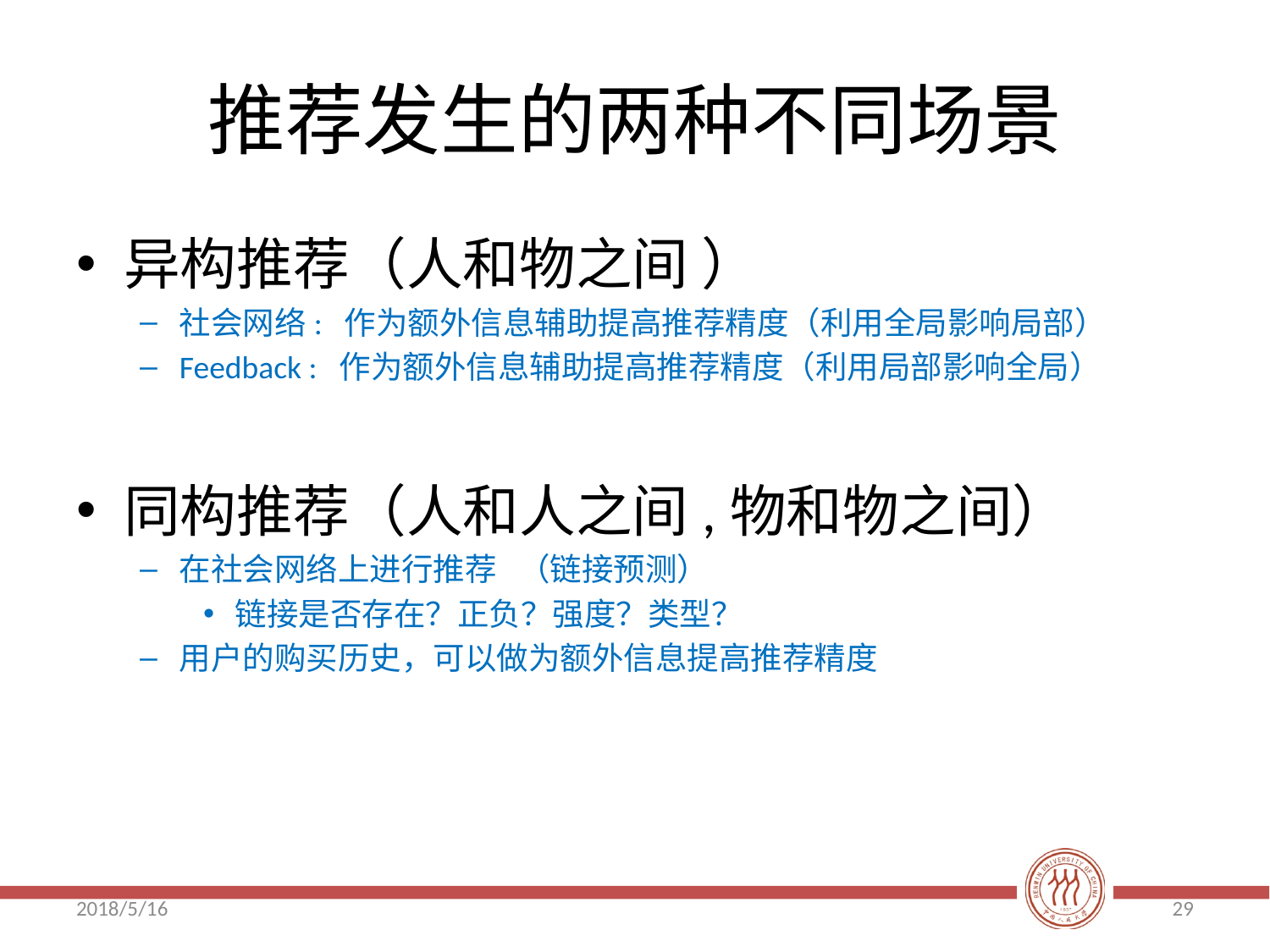

# 推荐发生的两种不同场景
异构推荐（人和物之间 ）
社会网络:  作为额外信息辅助提高推荐精度（利用全局影响局部）
Feedback :  作为额外信息辅助提高推荐精度（利用局部影响全局）

同构推荐（人和人之间,物和物之间）
在社会网络上进行推荐   （链接预测）
链接是否存在？正负？强度？类型？
用户的购买历史，可以做为额外信息提高推荐精度
2018/5/16
29